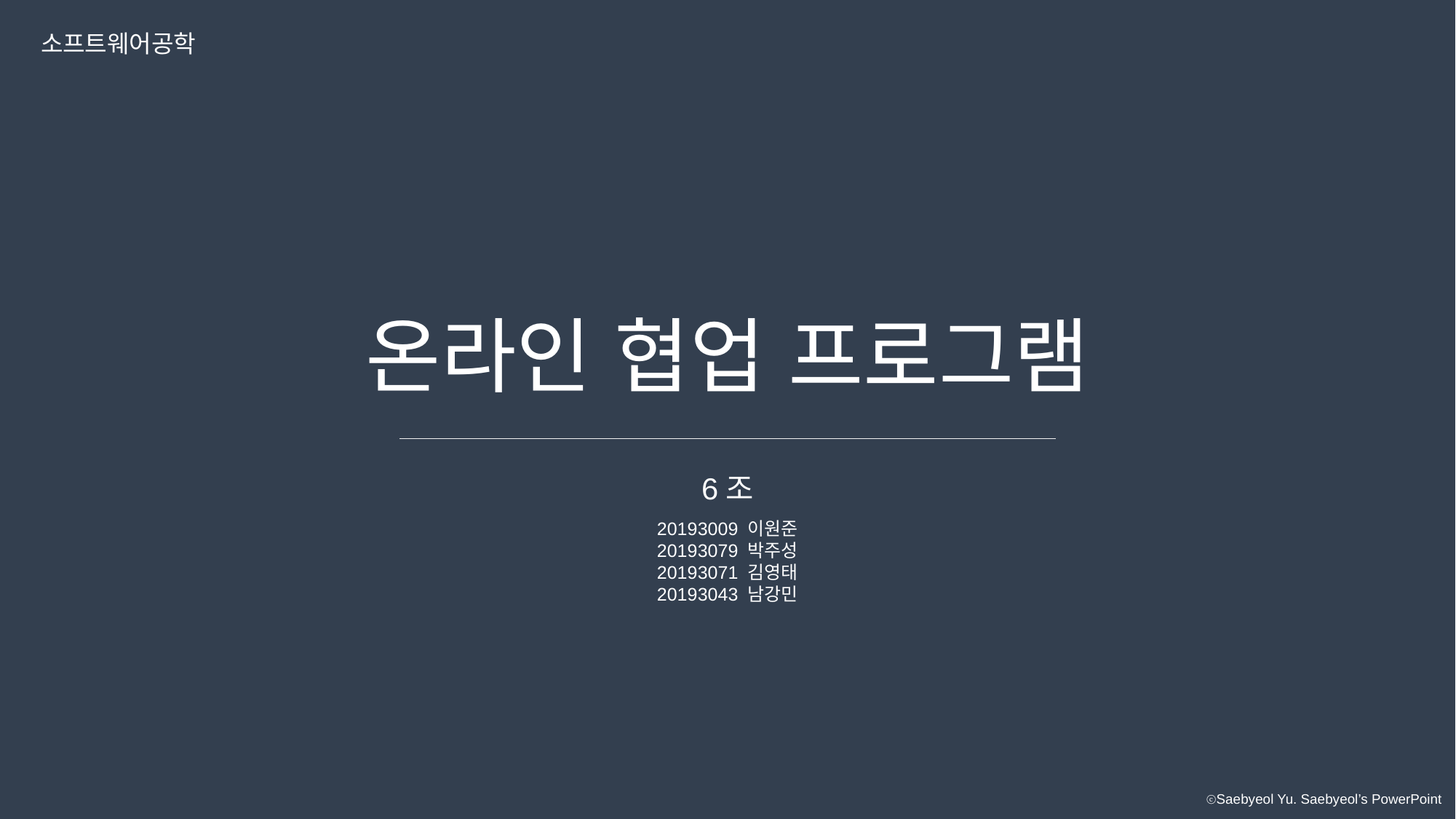

소프트웨어공학
온라인 협업 프로그램
6조
20193009 이원준
20193079 박주성
20193071 김영태
20193043 남강민